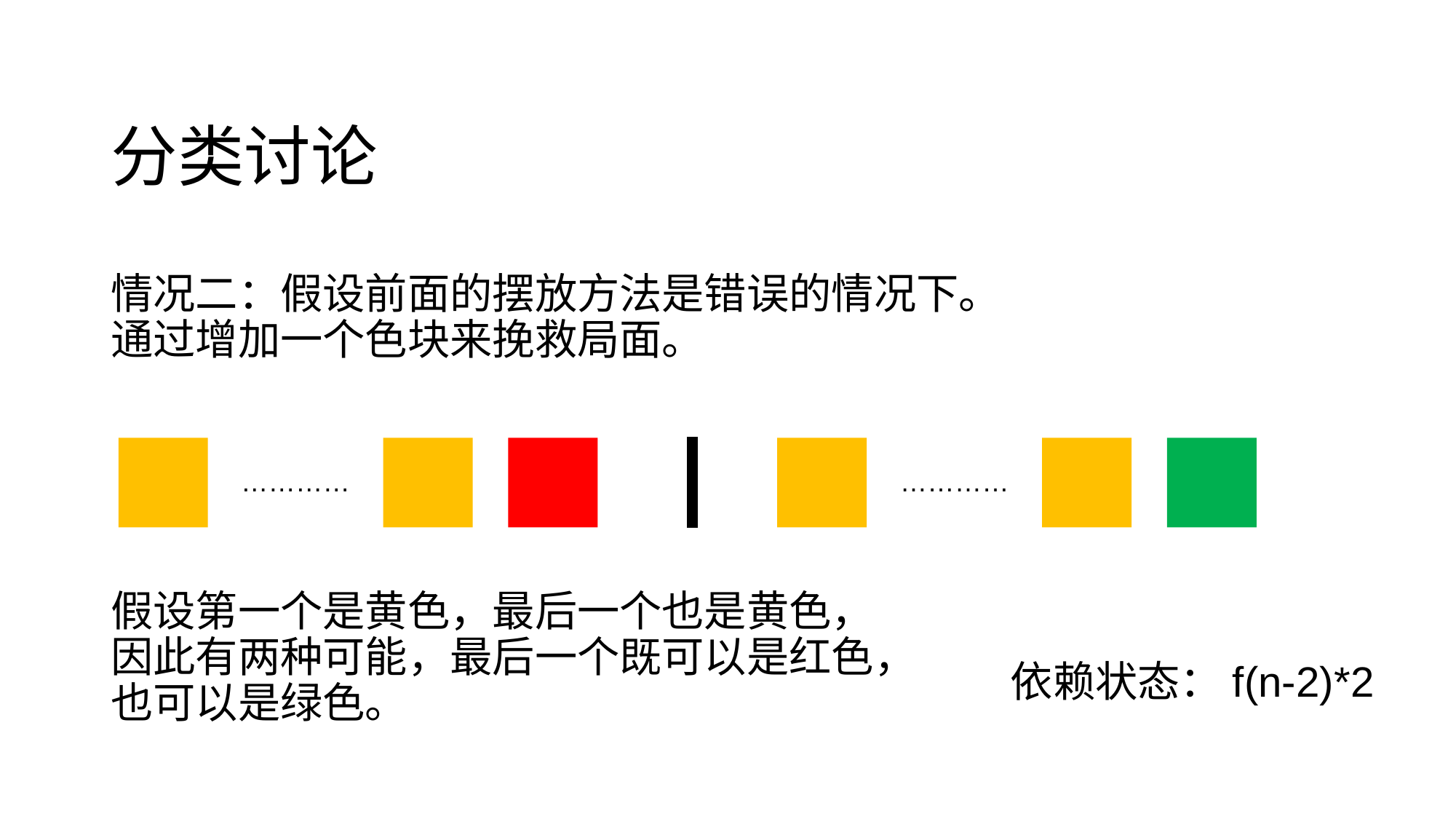

# 分类讨论
情况二：假设前面的摆放方法是错误的情况下。
通过增加一个色块来挽救局面。

…………

…………
假设第一个是黄色，最后一个也是黄色，因此有两种可能，最后一个既可以是红色，也可以是绿色。
依赖状态：f(n-2)*2